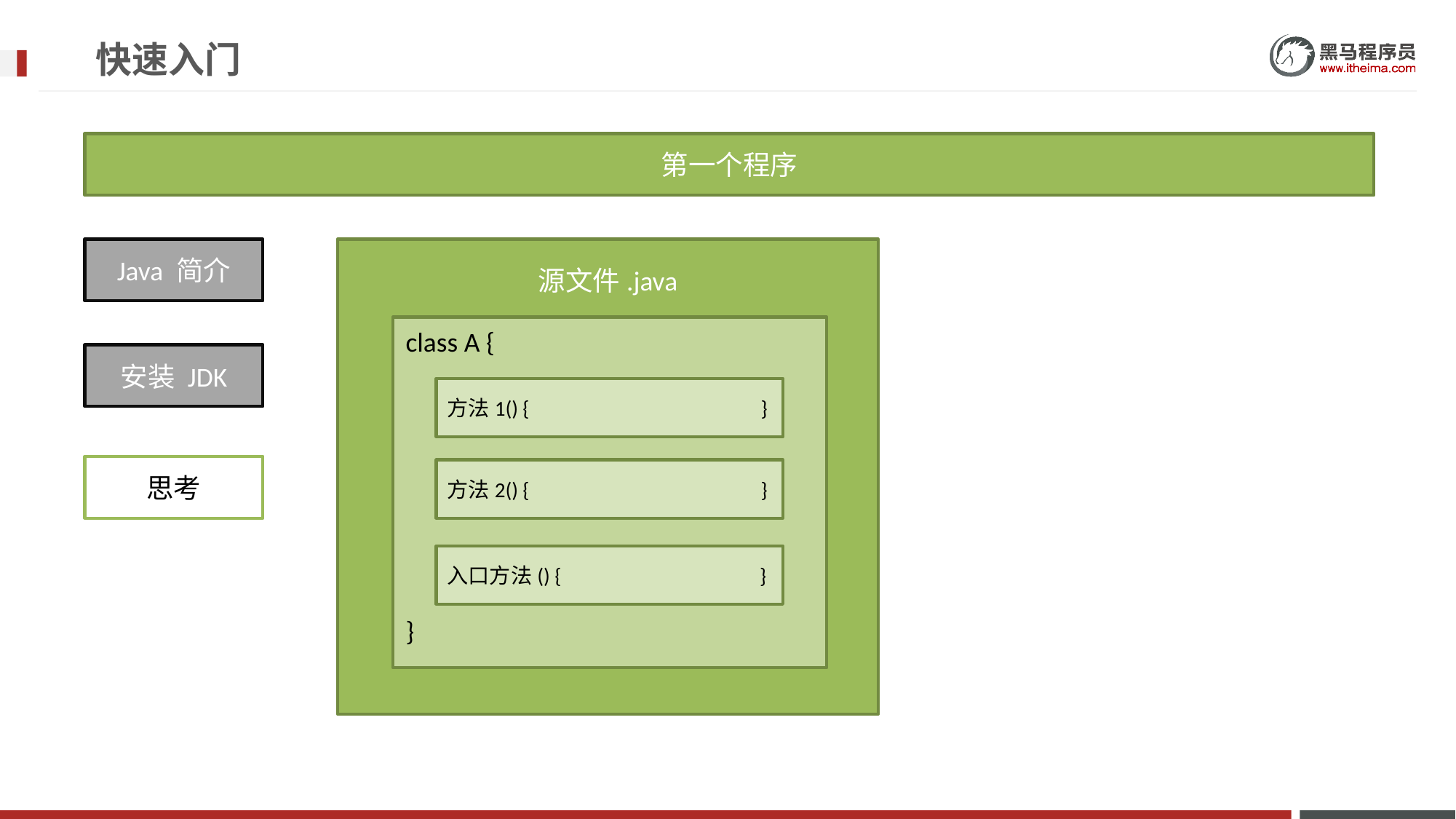

# 快速入门
第一个程序

源文件.java

Java 简介

class A {

安装 JDK
方法1() {                                                 }
思考
方法2() {                                                 }
入口方法() {                                          }

}